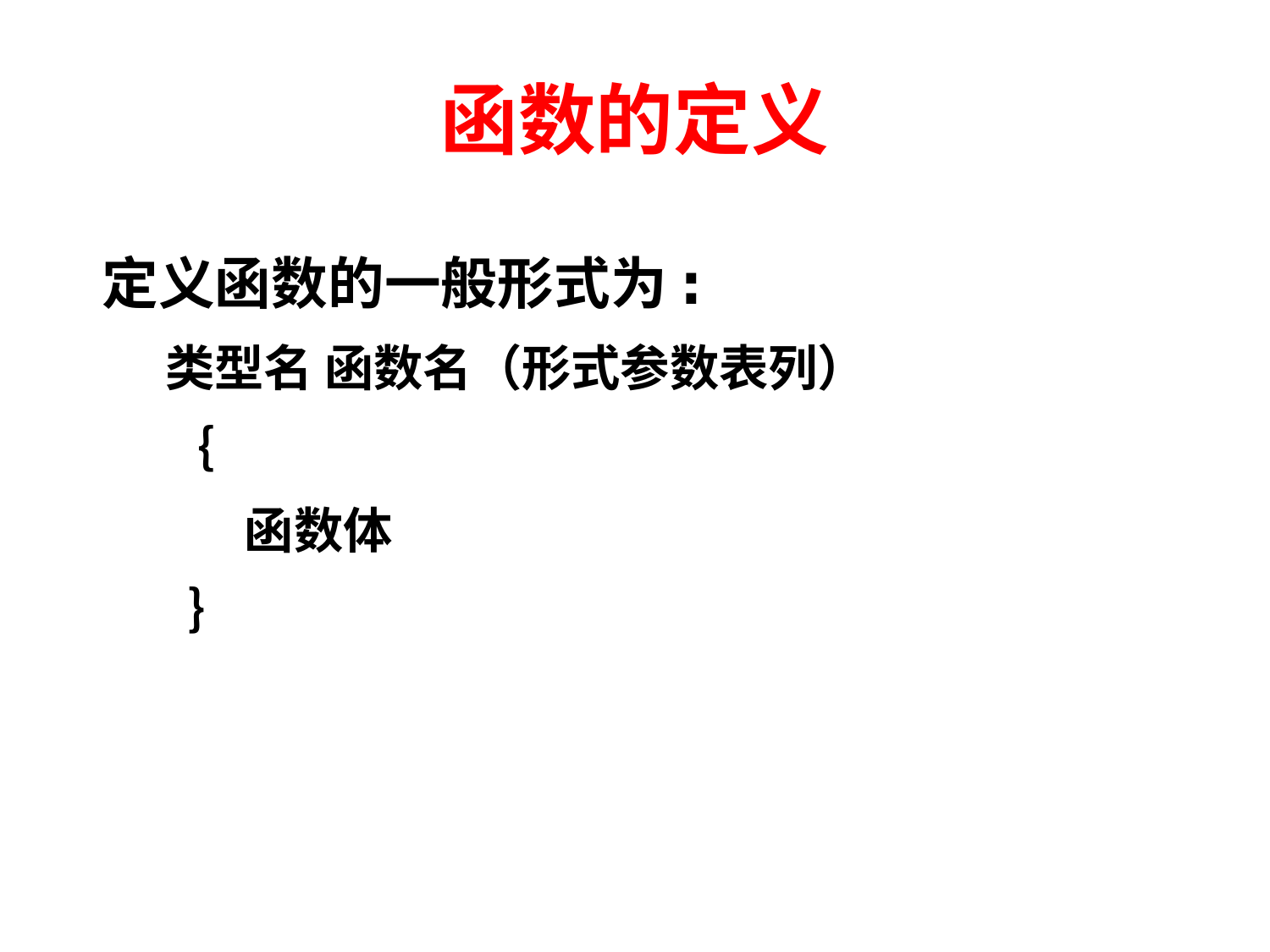

# 函数的定义
定义函数的一般形式为:
类型名 函数名（形式参数表列）
｛
      函数体
 ｝